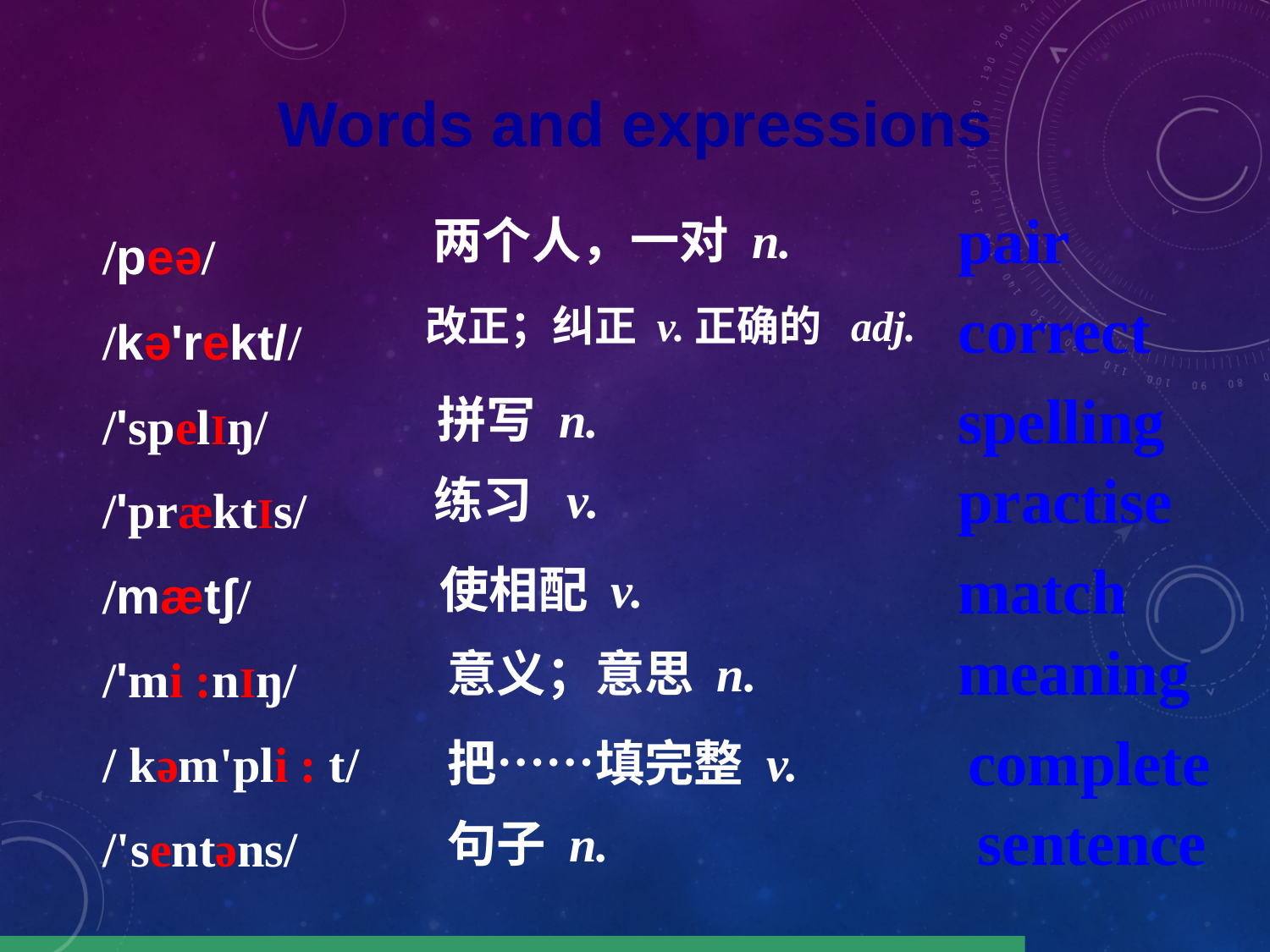

Words and expressions
/peə/
/kə'rekt//
/'spelIŋ/
/'præktIs/
/mætʃ/
/'mi :nIŋ/
/ kəm'pli : t/
/'sentəns/
pair
两个人，一对 n.
correct
改正；纠正 v.正确的  adj.
spelling
拼写 n.
practise
练习  v.
match
使相配 v.
meaning
意义；意思 n.
complete
把……填完整 v.
sentence
句子 n.